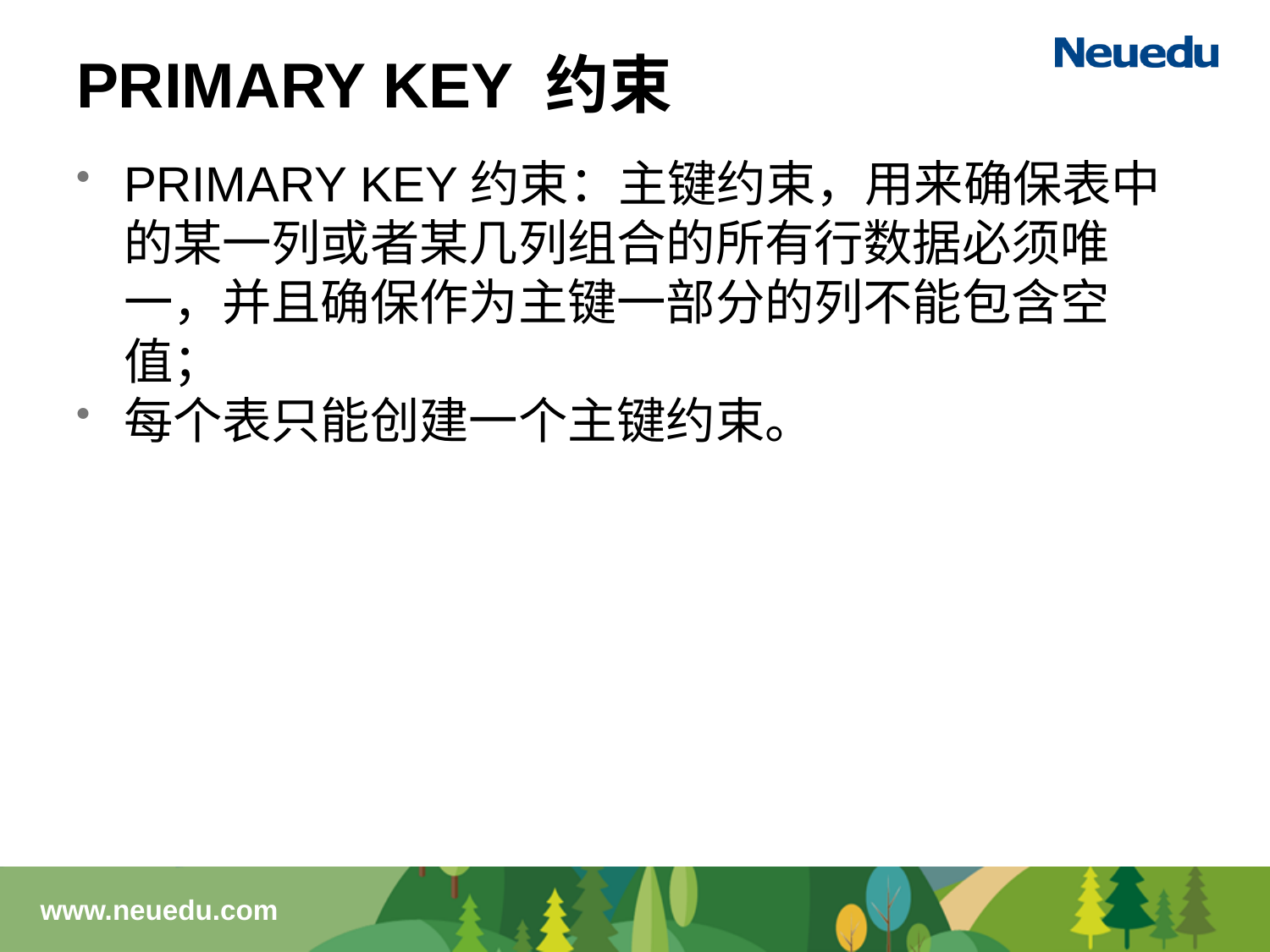

# PRIMARY KEY 约束
PRIMARY KEY约束：主键约束，用来确保表中的某一列或者某几列组合的所有行数据必须唯一，并且确保作为主键一部分的列不能包含空值；
每个表只能创建一个主键约束。